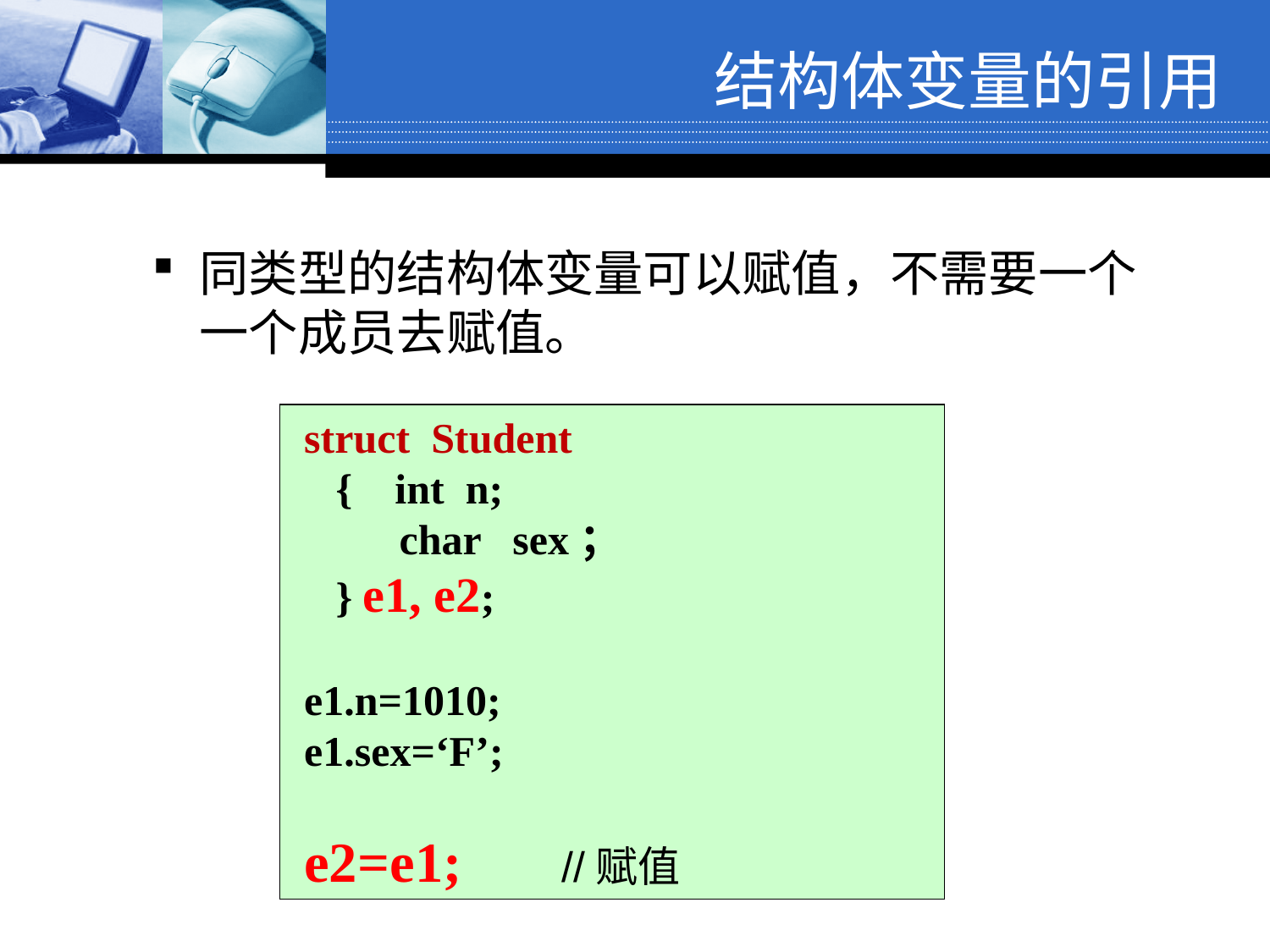

结构体变量的引用
同类型的结构体变量可以赋值，不需要一个一个成员去赋值。
struct  Student
   {    int  n;
         char   sex；
   } e1, e2;

e1.n=1010;
e1.sex=‘F’;

e2=e1;       //赋值